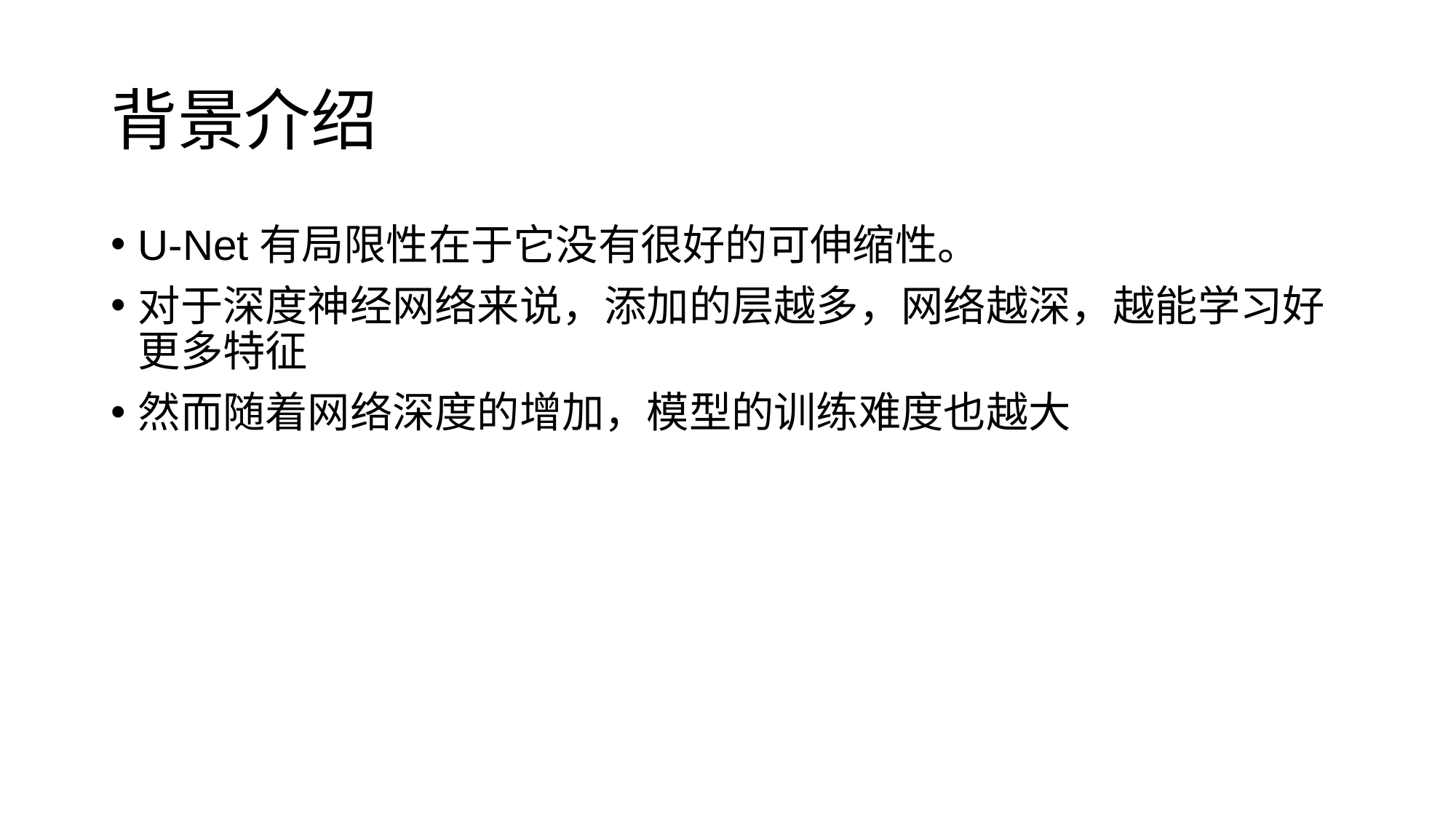

# 背景介绍
U-Net有局限性在于它没有很好的可伸缩性。
对于深度神经网络来说，添加的层越多，网络越深，越能学习好更多特征
然而随着网络深度的增加，模型的训练难度也越大